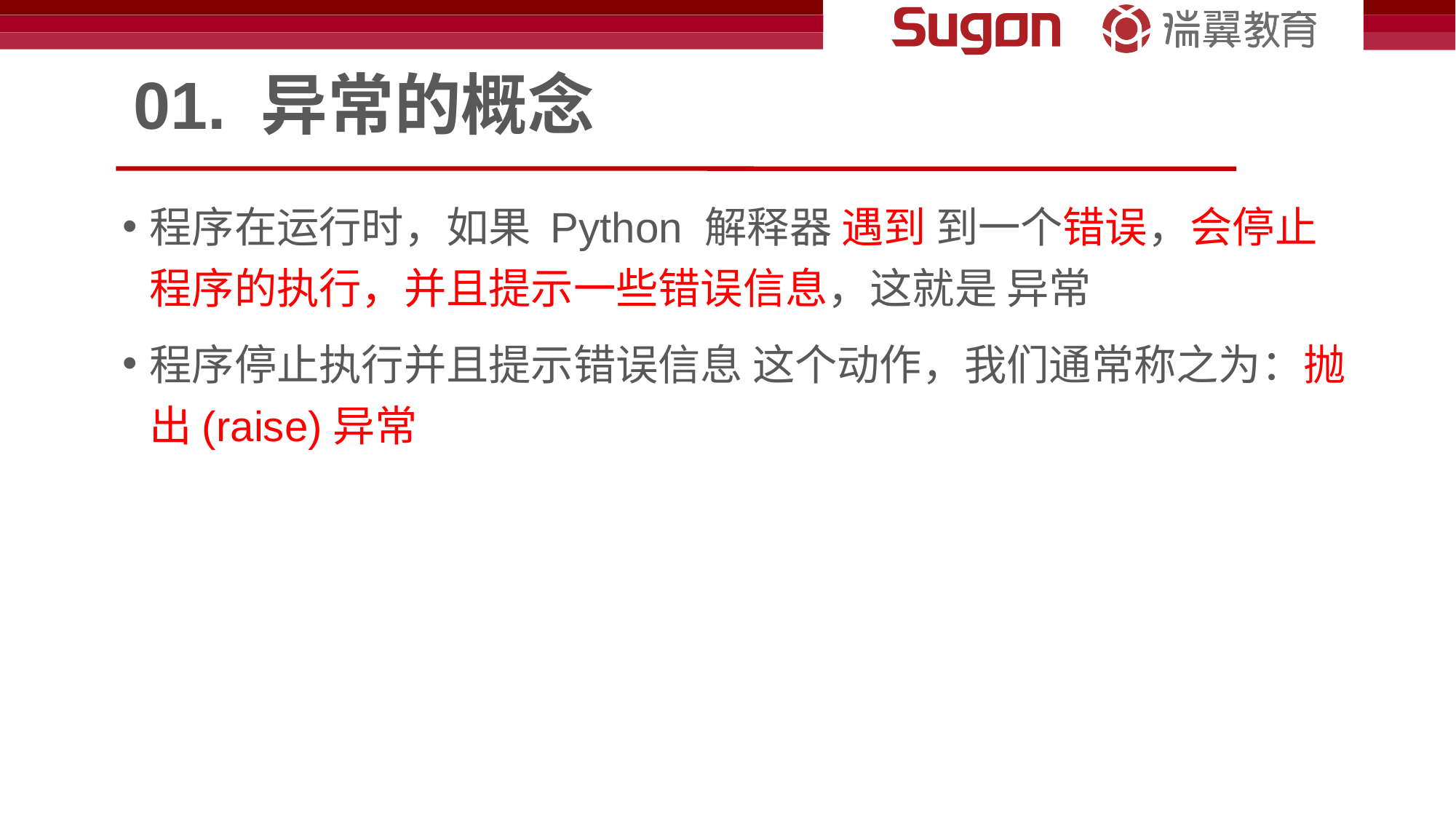

# 01. 异常的概念
程序在运行时，如果 Python 解释器 遇到 到一个错误，会停止程序的执行，并且提示一些错误信息，这就是 异常
程序停止执行并且提示错误信息 这个动作，我们通常称之为：抛出(raise)异常